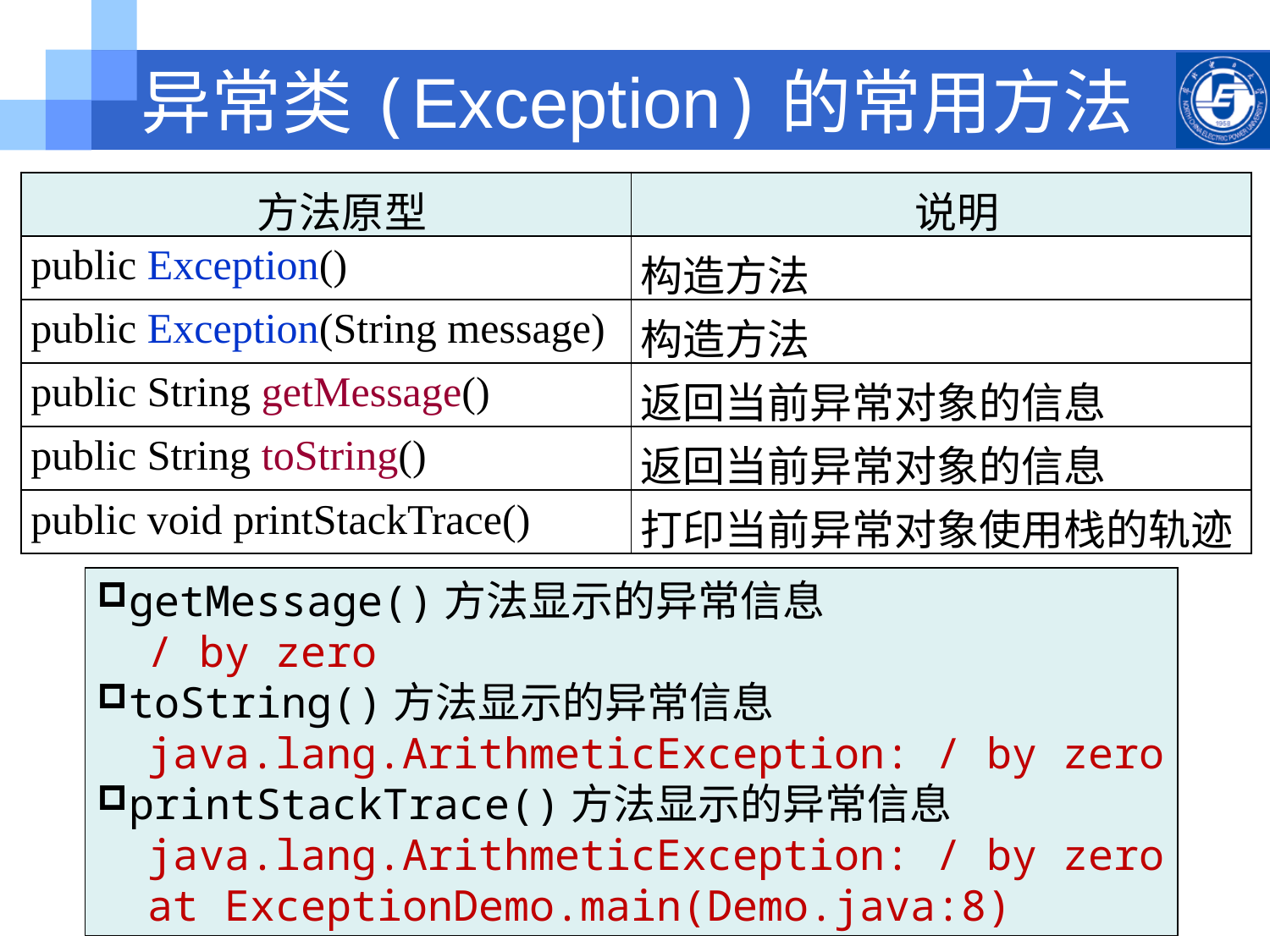

# 异常类(Exception)的常用方法
| 方法原型 | 说明 |
| --- | --- |
| public Exception() | 构造方法 |
| public Exception(String message) | 构造方法 |
| public String getMessage() | 返回当前异常对象的信息 |
| public String toString() | 返回当前异常对象的信息 |
| public void printStackTrace() | 打印当前异常对象使用栈的轨迹 |
getMessage()方法显示的异常信息
  / by zero
toString()方法显示的异常信息
  java.lang.ArithmeticException: / by zero
printStackTrace()方法显示的异常信息
  java.lang.ArithmeticException: / by zero
  at ExceptionDemo.main(Demo.java:8)